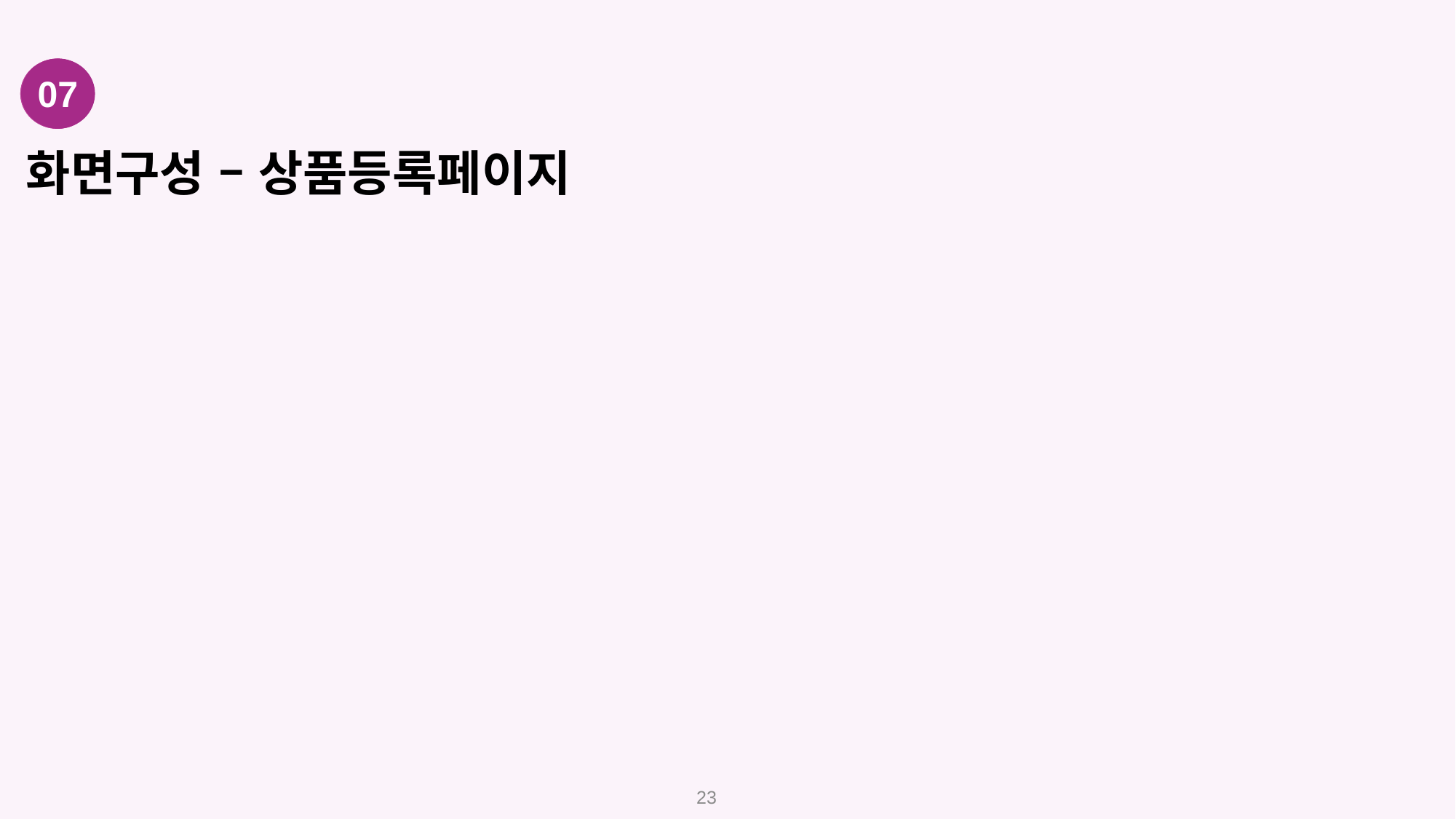

# 화면구성 – 상품등록페이지

07

05

06

03
23